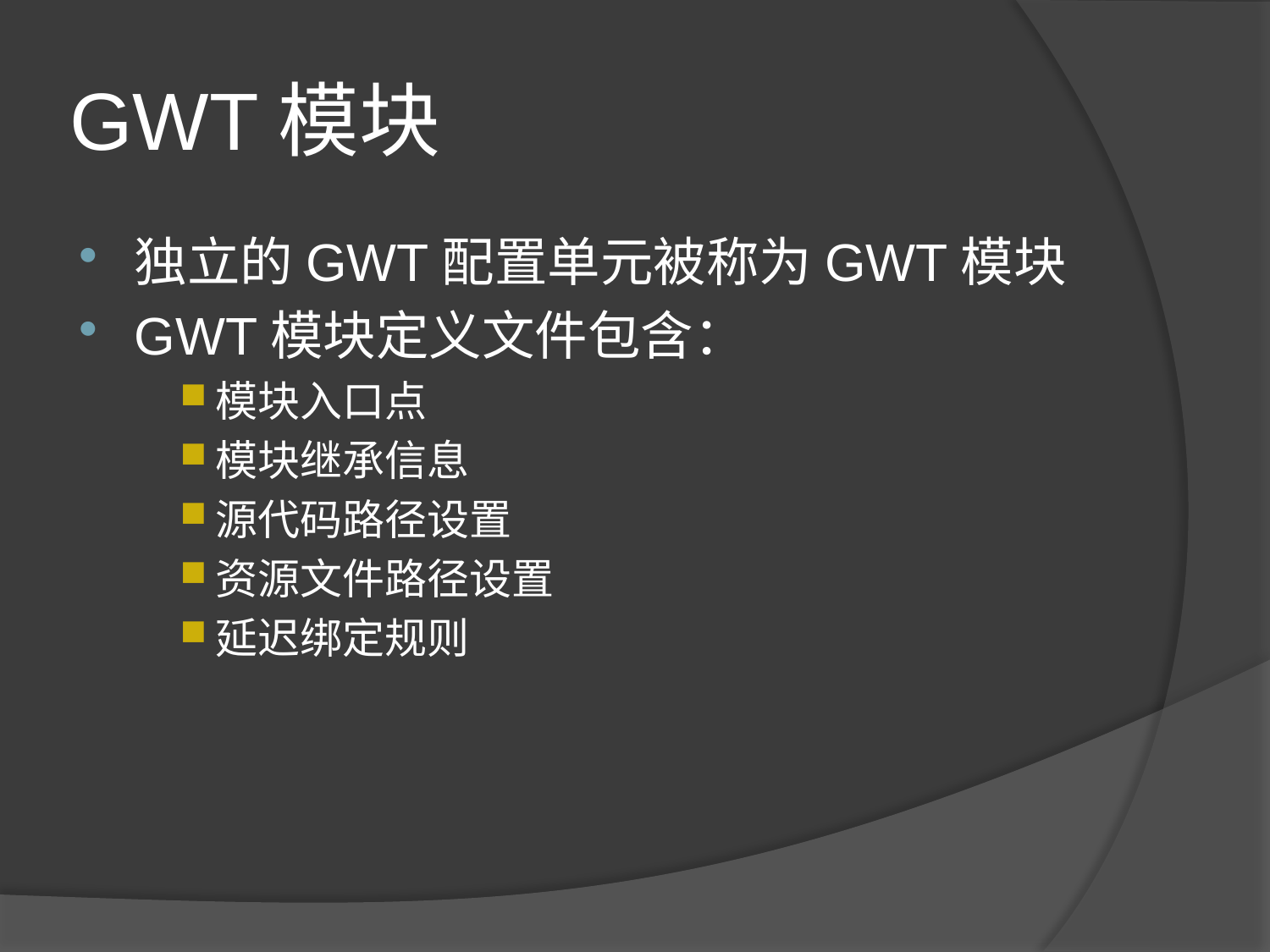

# GWT模块
独立的GWT配置单元被称为GWT模块
GWT模块定义文件包含：
模块入口点
模块继承信息
源代码路径设置
资源文件路径设置
延迟绑定规则